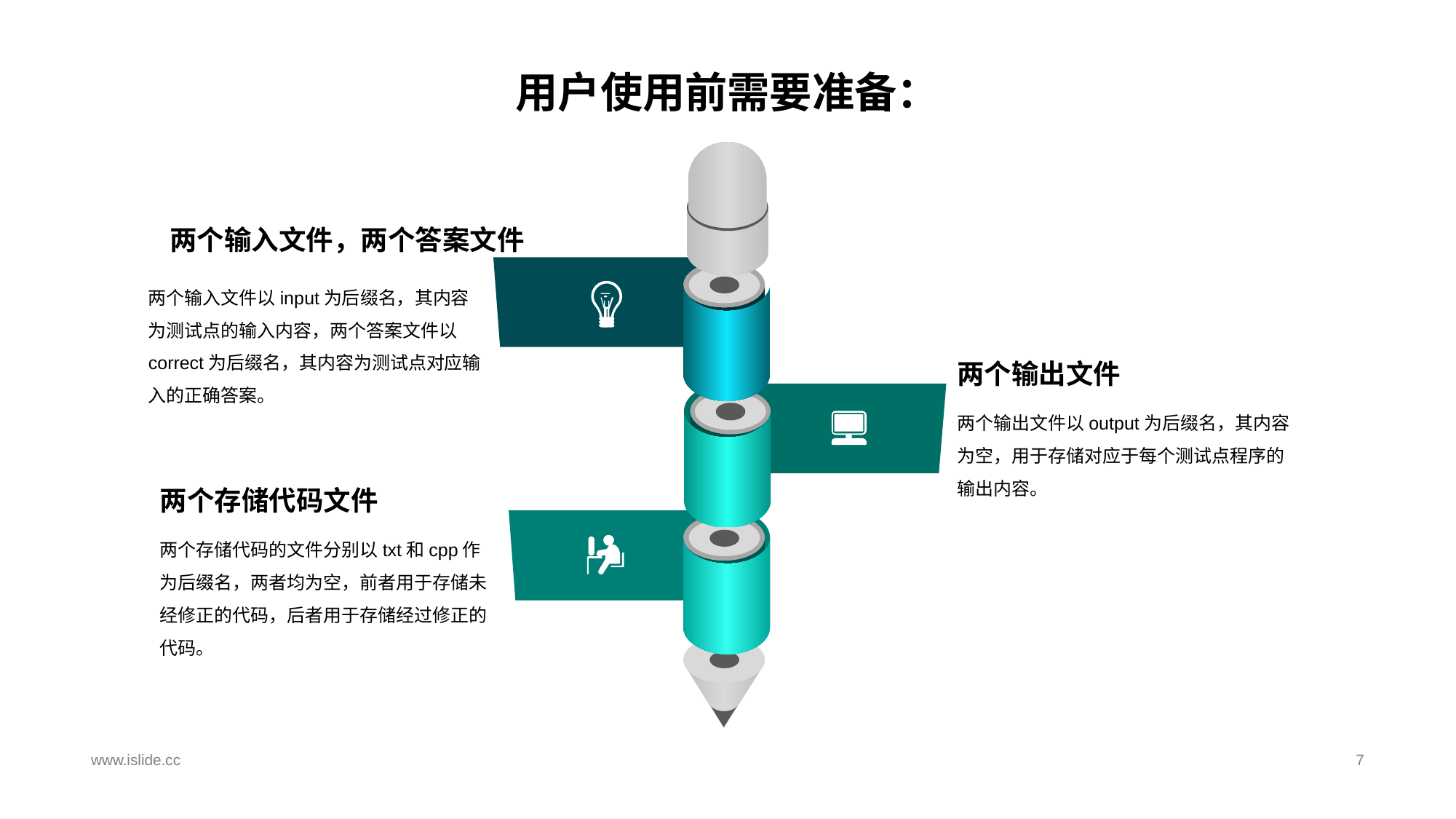

# 用户使用前需要准备：

两个输入文件，两个答案文件

两个输入文件以input为后缀名，其内容为测试点的输入内容，两个答案文件以correct为后缀名，其内容为测试点对应输入的正确答案。

两个输出文件

两个输出文件以output为后缀名，其内容为空，用于存储对应于每个测试点程序的输出内容。

两个存储代码文件

两个存储代码的文件分别以txt和cpp作为后缀名，两者均为空，前者用于存储未经修正的代码，后者用于存储经过修正的代码。

www.islide.cc
7